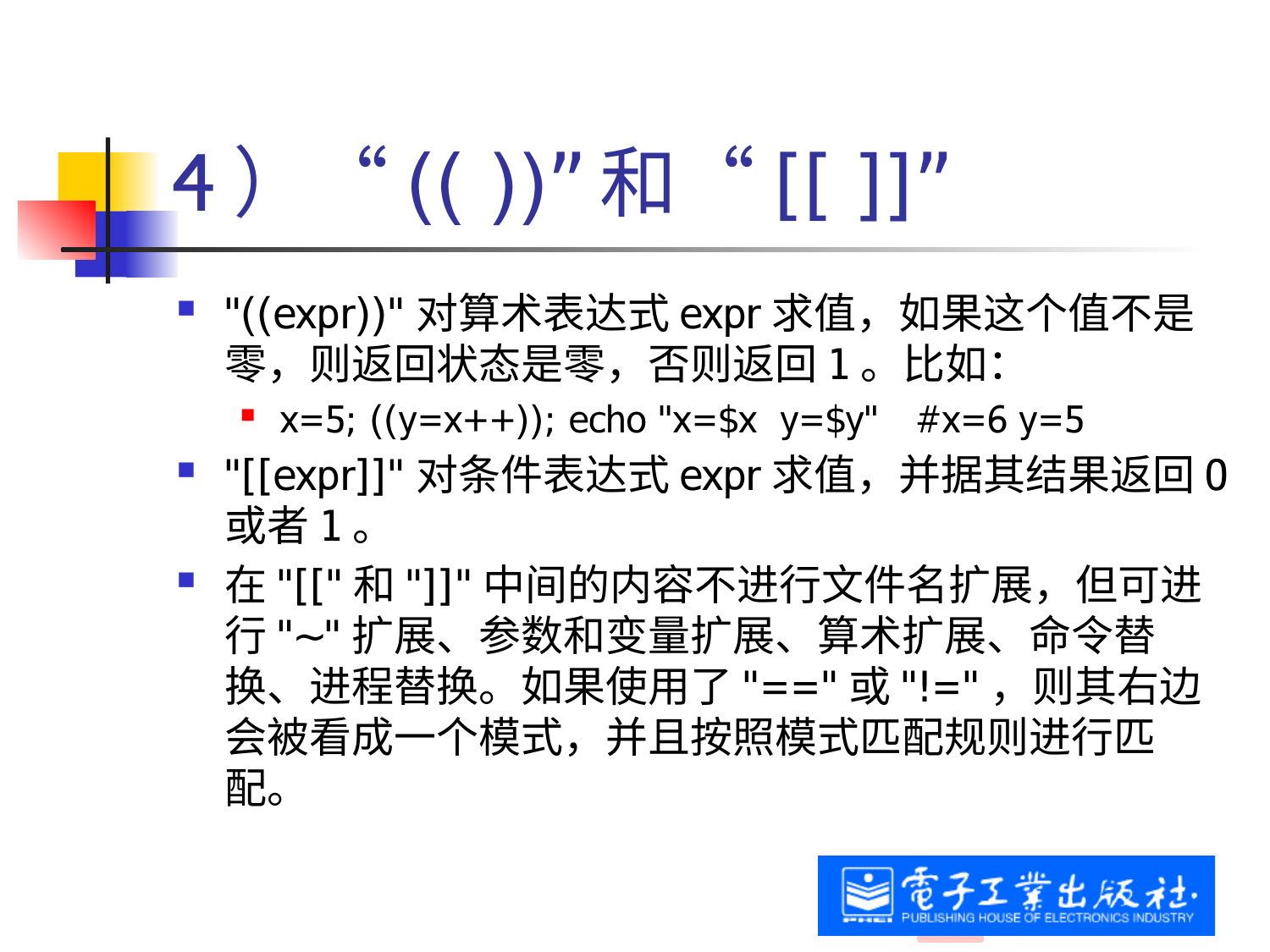

# 4）“(( ))”和“[[ ]]”
"((expr))"对算术表达式expr求值，如果这个值不是零，则返回状态是零，否则返回1。比如：
x=5; ((y=x++)); echo "x=$x  y=$y"	#x=6 y=5
"[[expr]]"对条件表达式expr求值，并据其结果返回0或者1。
在"[["和"]]"中间的内容不进行文件名扩展，但可进行"~"扩展、参数和变量扩展、算术扩展、命令替换、进程替换。如果使用了"=="或"!="，则其右边会被看成一个模式，并且按照模式匹配规则进行匹配。